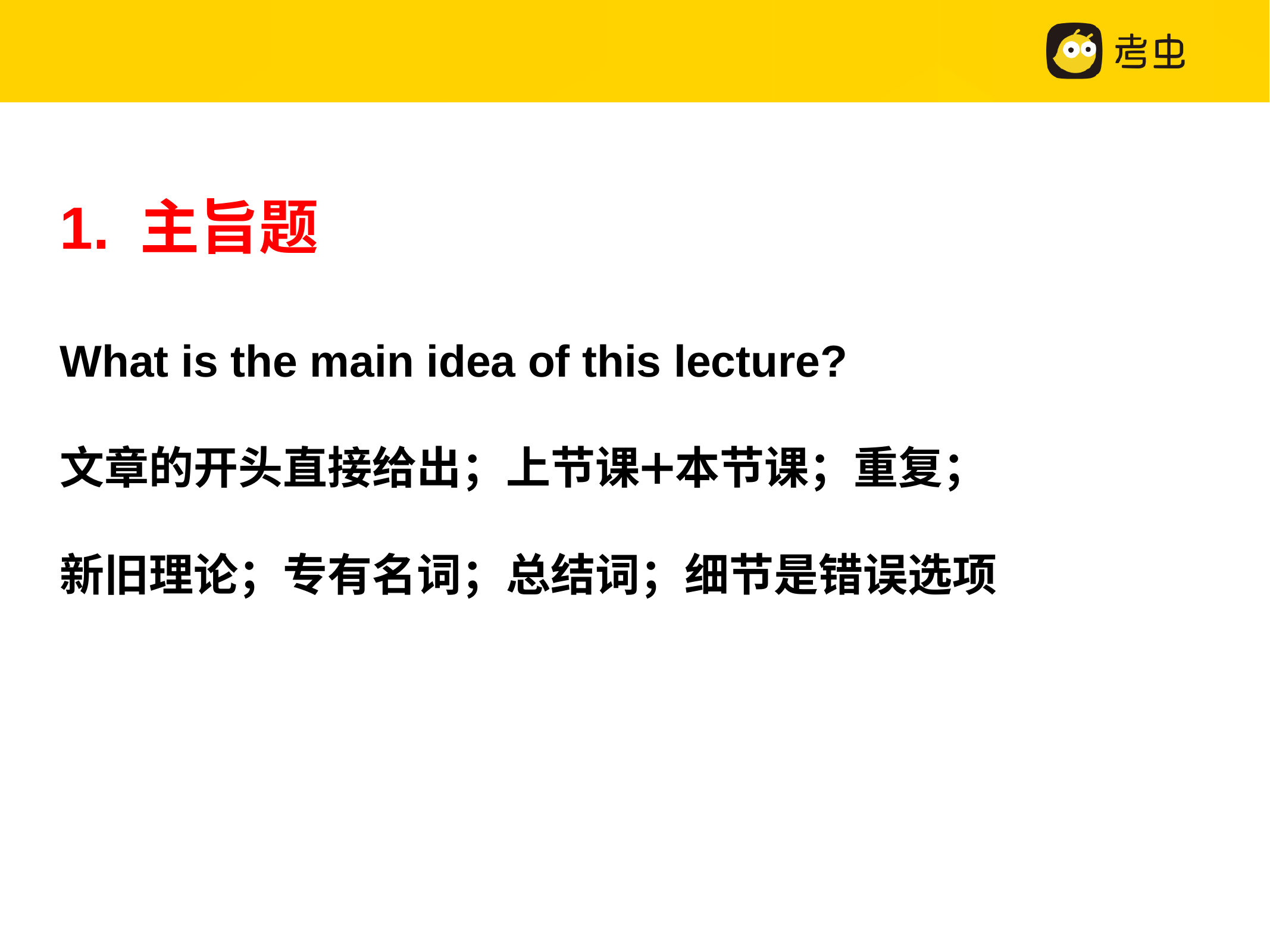

1. 主旨题

What is the main idea of this lecture?

文章的开头直接给出；上节课➕本节课；重复；

新旧理论；专有名词；总结词；细节是错误选项